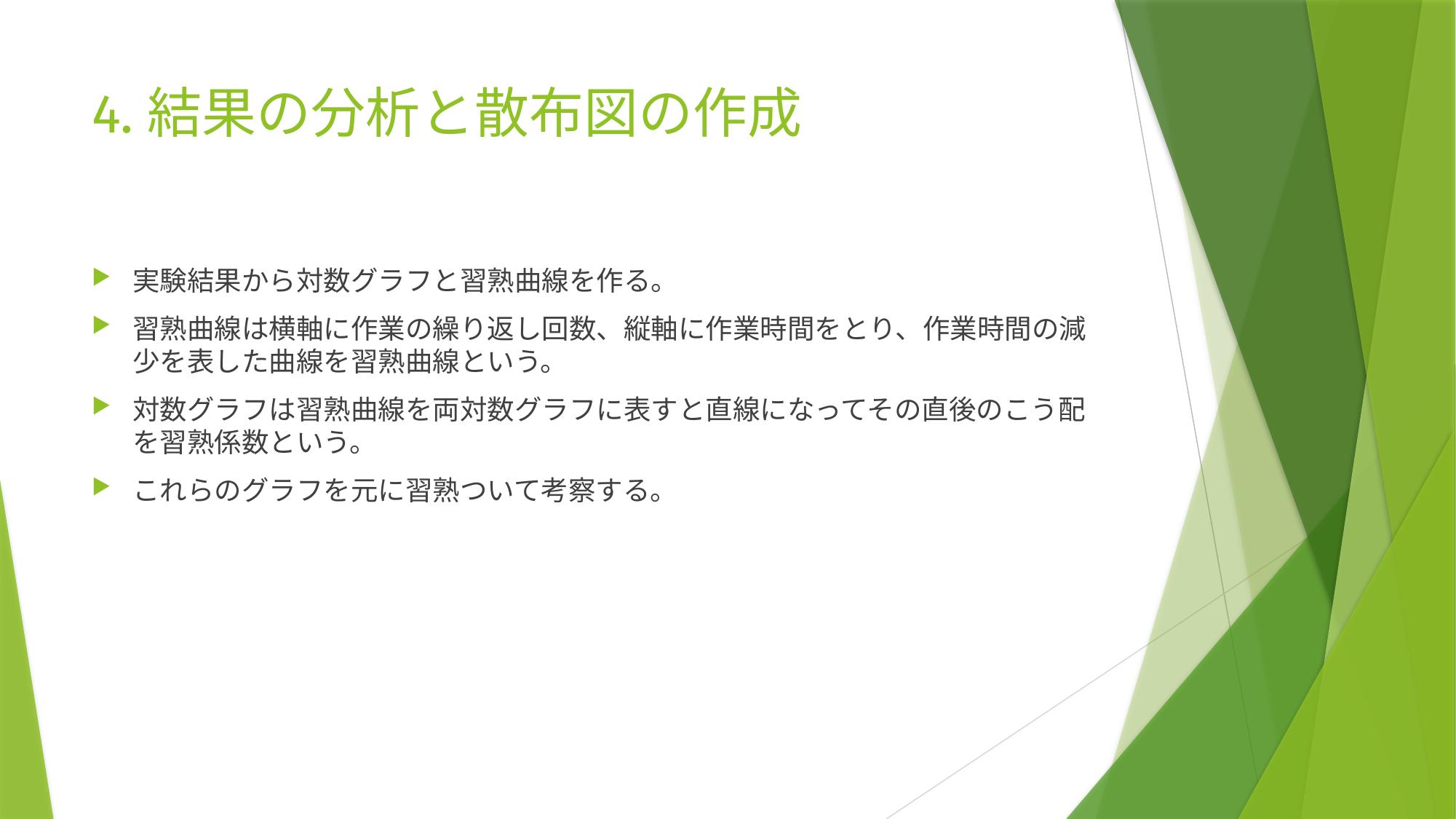

# 4.結果の分析と散布図の作成
実験結果から対数グラフと習熟曲線を作る。
習熟曲線は横軸に作業の繰り返し回数、縦軸に作業時間をとり、作業時間の減少を表した曲線を習熟曲線という。
対数グラフは習熟曲線を両対数グラフに表すと直線になってその直後のこう配を習熟係数という。
これらのグラフを元に習熟ついて考察する。